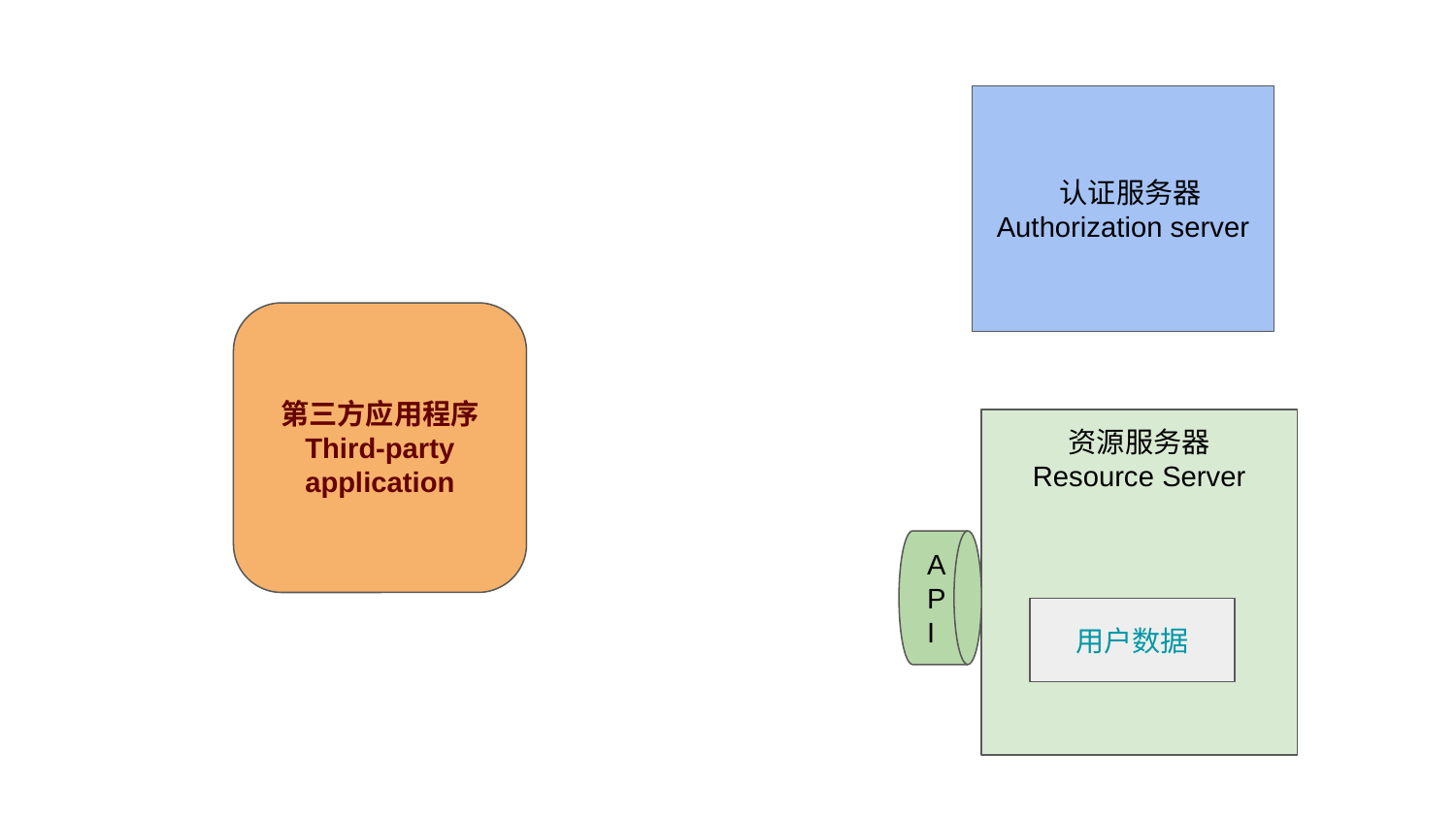

认证服务器
Authorization server
第三方应用程序
Third-party application
资源服务器
Resource Server
API
用户数据